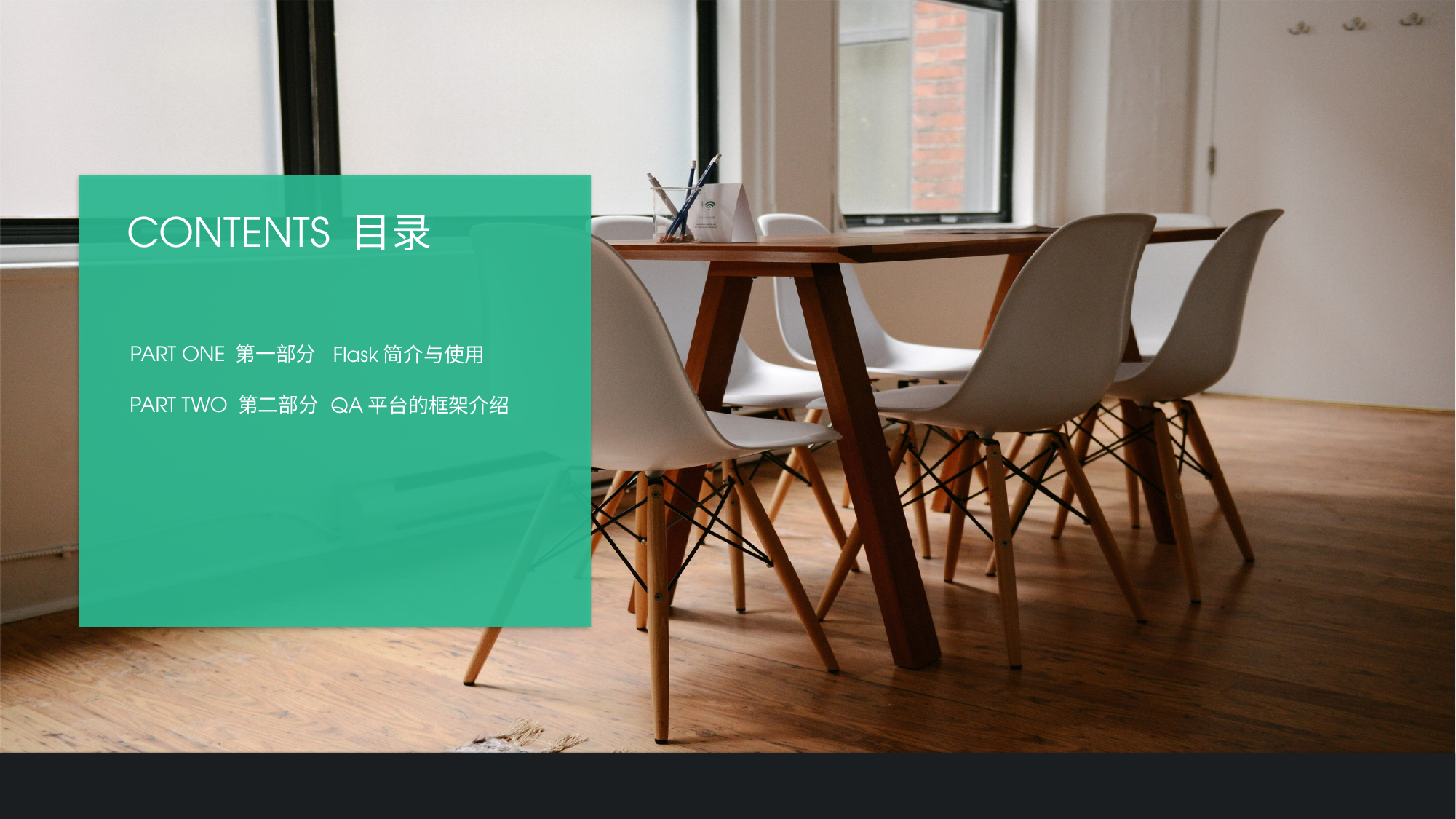

CONTENTS 目录
PART ONE 第一部分
Flask简介与使用
PART TWO 第二部分
QA平台的框架介绍